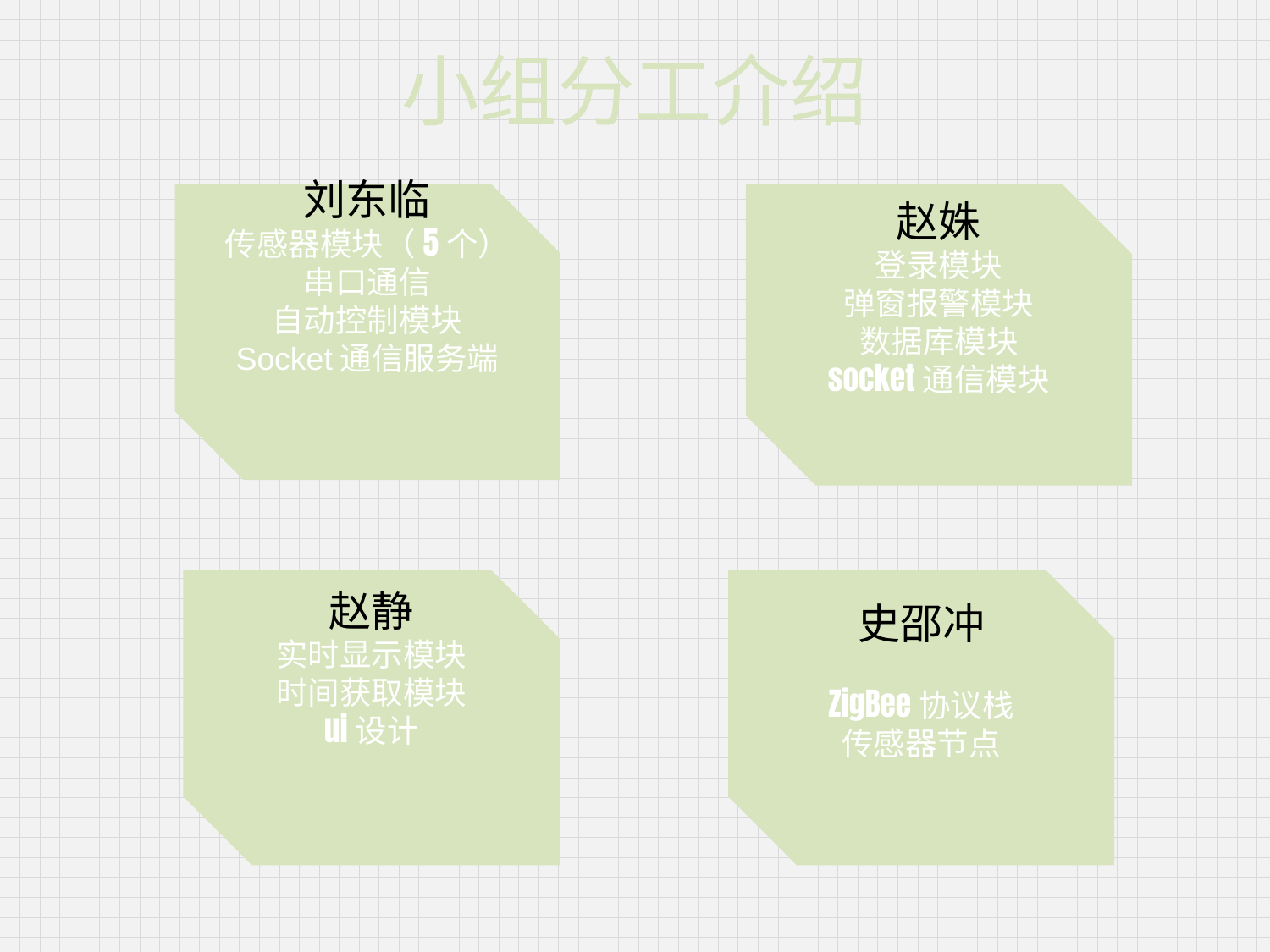

# 小组分工介绍
刘东临
传感器模块（5个）
串口通信
自动控制模块
Socket通信服务端

赵姝
登录模块
弹窗报警模块
数据库模块
socket通信模块

史邵冲

ZigBee协议栈
传感器节点

赵静
实时显示模块
时间获取模块
ui设计